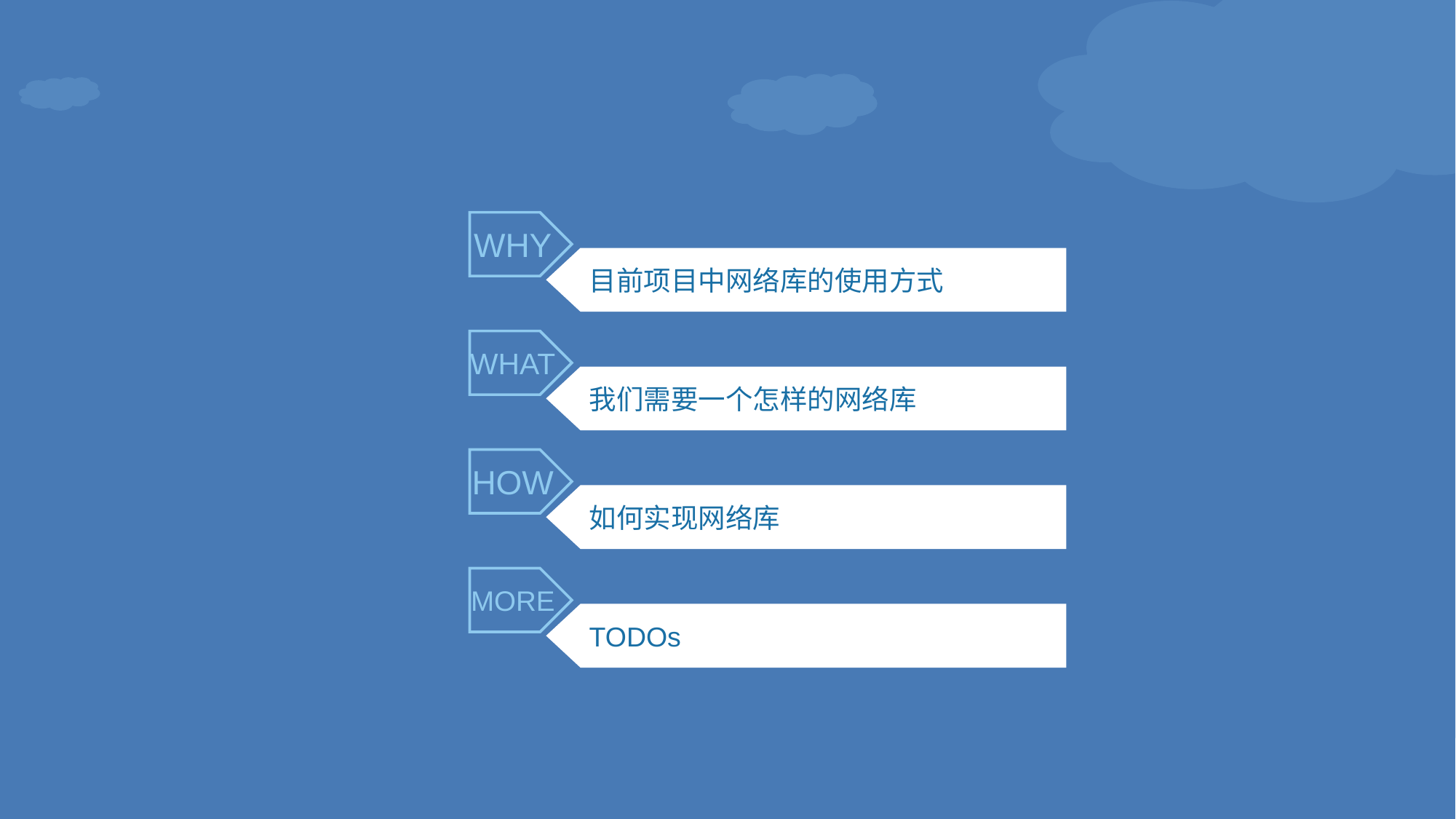

WHY
目前项目中网络库的使用方式
WHAT
我们需要一个怎样的网络库
HOW
如何实现网络库
MORE
TODOs